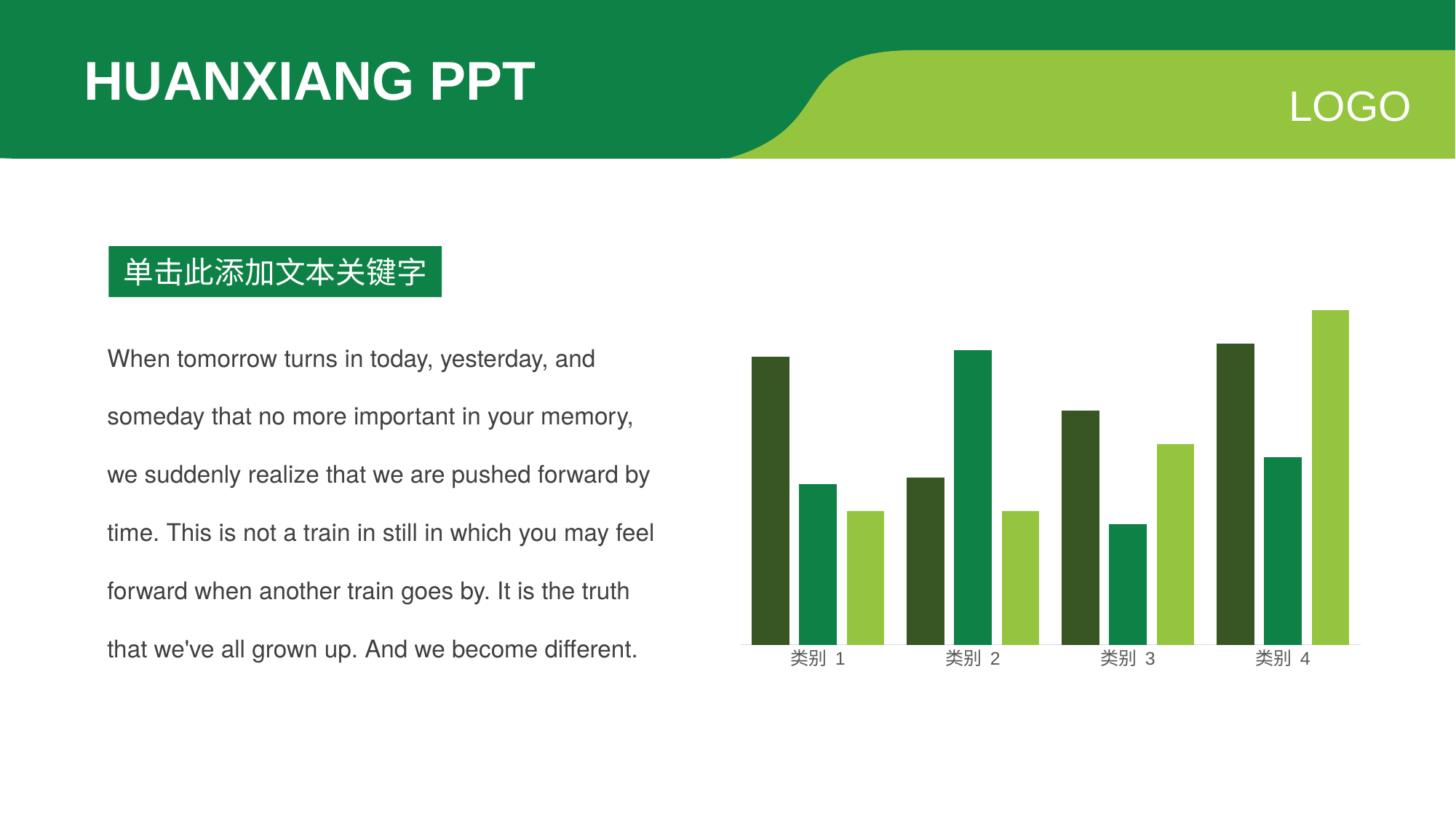

HUANXIANG PPT

LOGO

### Chart

| Category | 系列 1 | 系列 2 | 系列 3 |
|---|---|---|---|
| 类别 1 | 4.3 | 2.4 | 2.0 |
| 类别 2 | 2.5 | 4.4 | 2.0 |
| 类别 3 | 3.5 | 1.8 | 3.0 |
| 类别 4 | 4.5 | 2.8 | 5.0 |
单击此添加文本关键字
When tomorrow turns in today, yesterday, and someday that no more important in your memory, we suddenly realize that we are pushed forward by time. This is not a train in still in which you may feel forward when another train goes by. It is the truth that we've all grown up. And we become different.